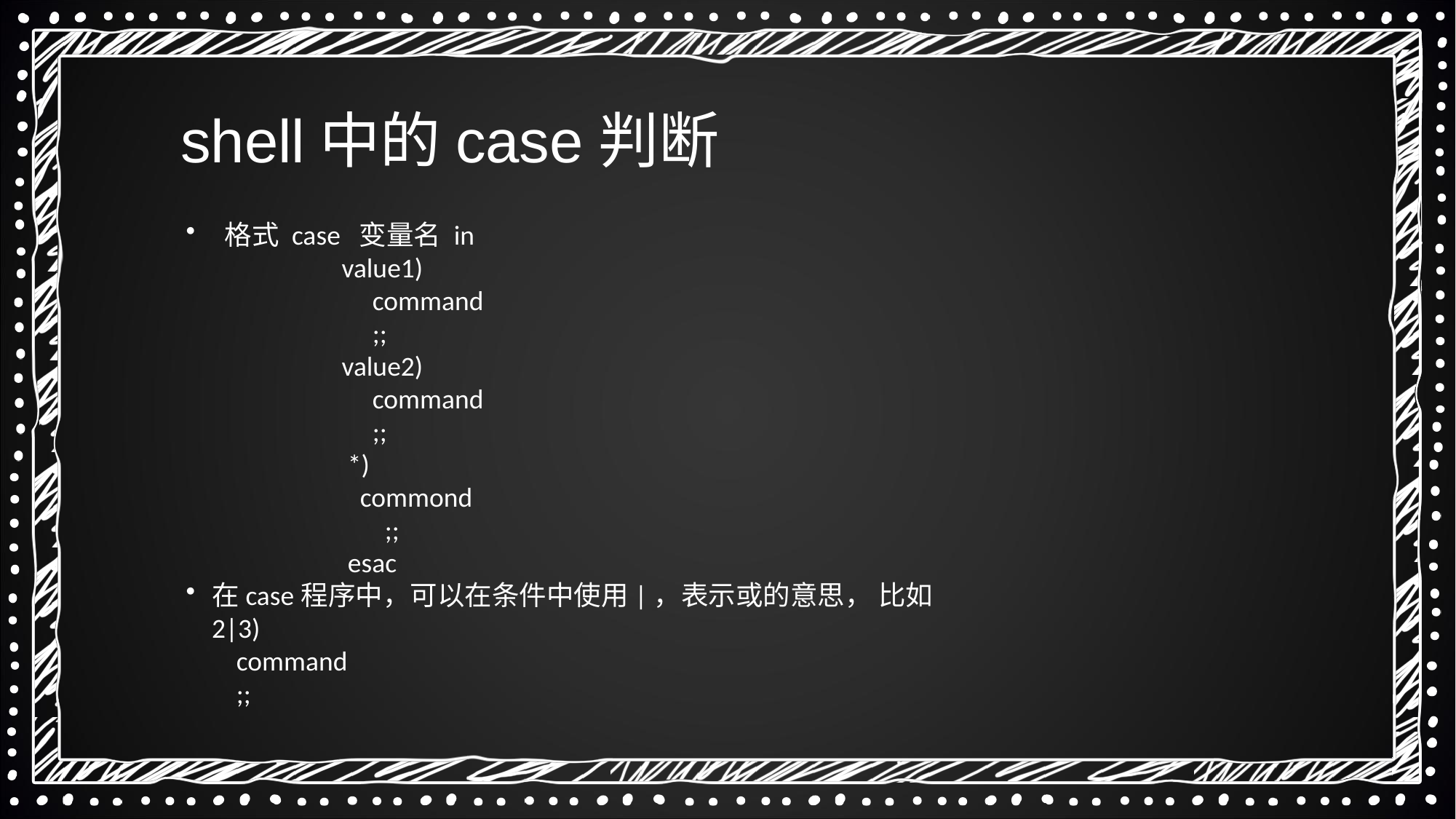

shell中的case判断
 格式 case  变量名 in 
                     value1)
                          command
                          ;;
                     value2)
                          command
                          ;;
                      *)
                        commond
                            ;;
                      esac
在case程序中，可以在条件中使用|，表示或的意思， 比如    
2|3) 
    command
    ;;